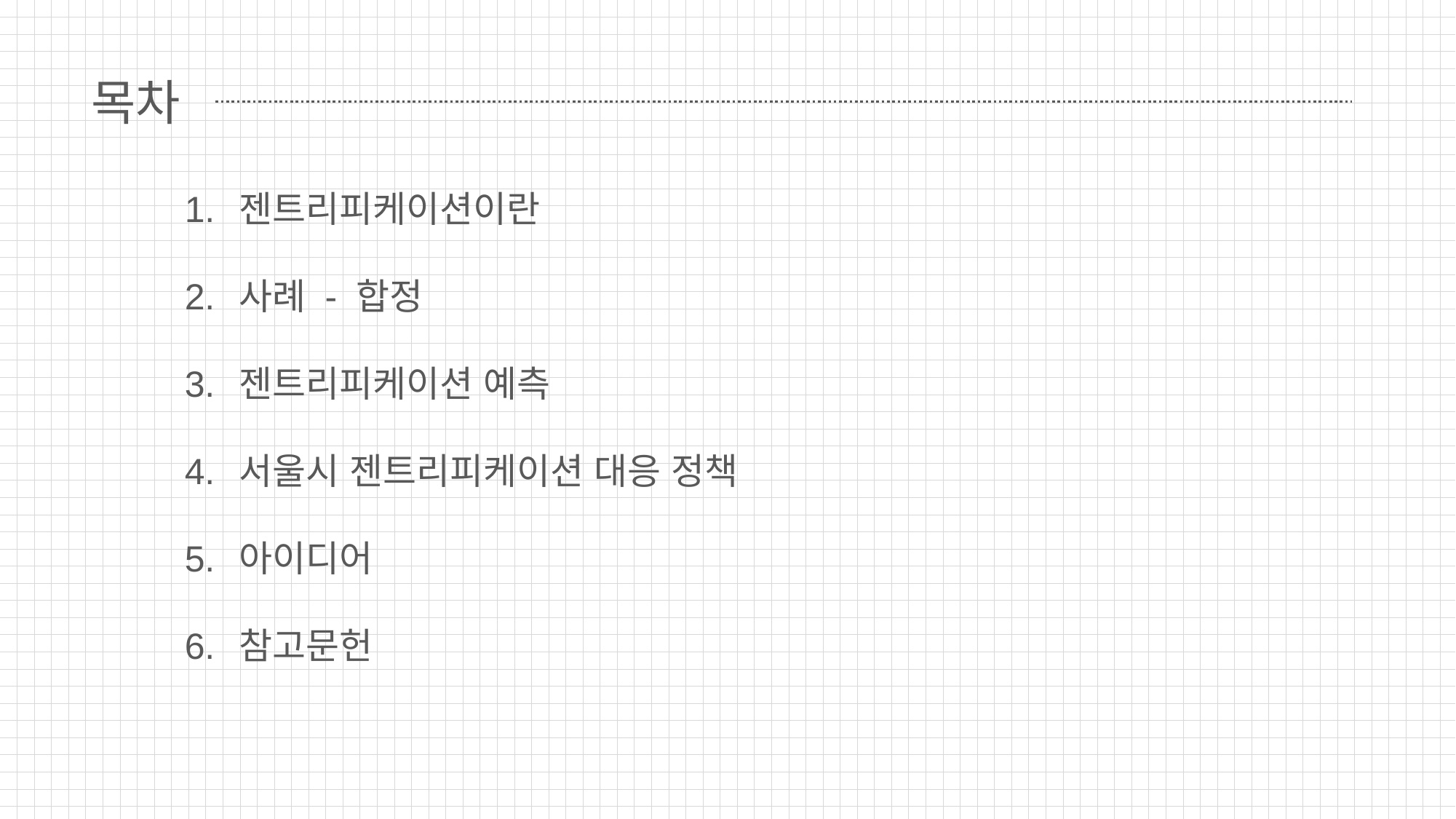

목차
젠트리피케이션이란
사례 - 합정
젠트리피케이션 예측
서울시 젠트리피케이션 대응 정책
아이디어
참고문헌